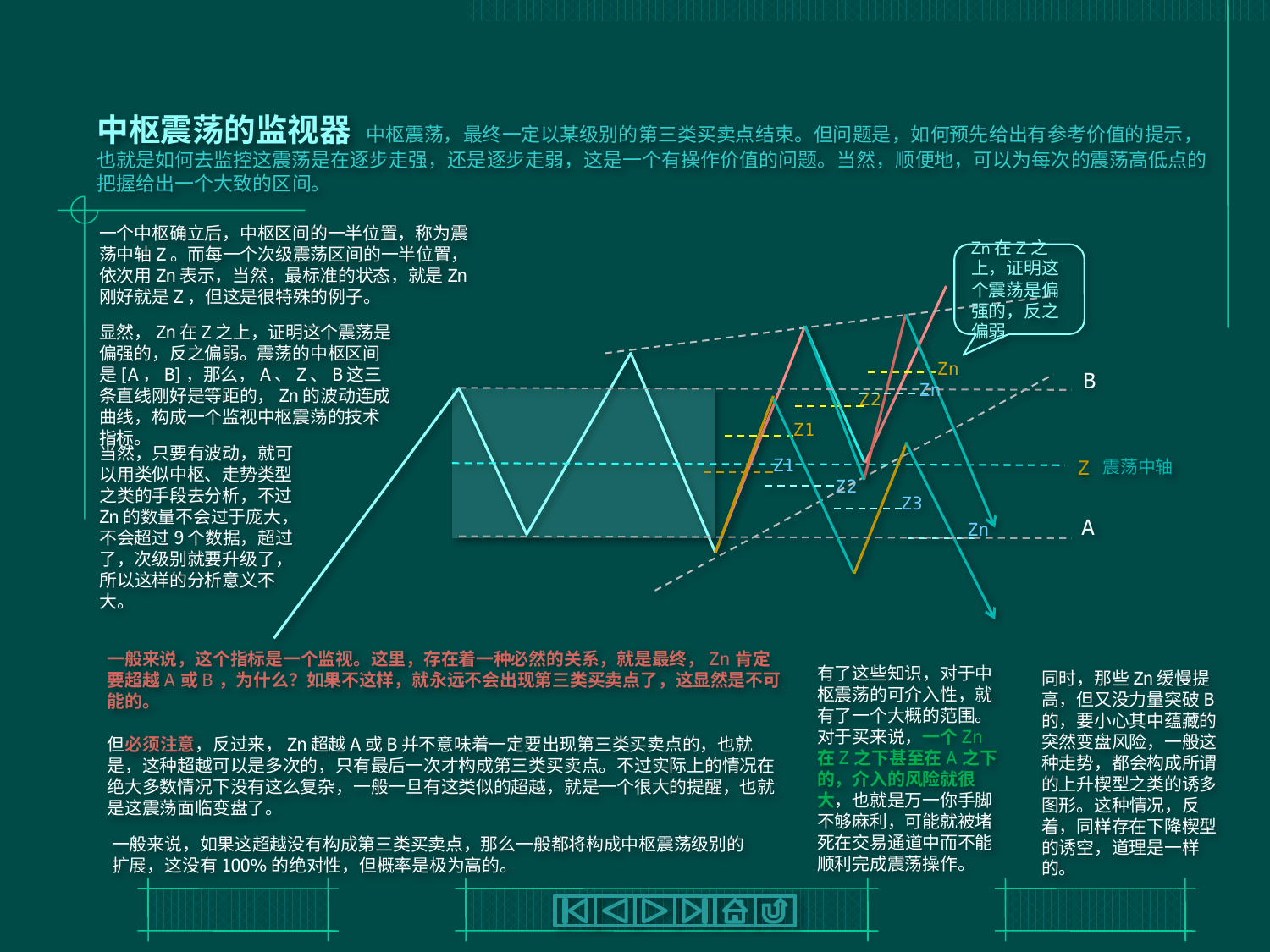

# 中枢震荡的监视器  中枢震荡，最终一定以某级别的第三类买卖点结束。但问题是，如何预先给出有参考价值的提示，也就是如何去监控这震荡是在逐步走强，还是逐步走弱，这是一个有操作价值的问题。当然，顺便地，可以为每次的震荡高低点的把握给出一个大致的区间。
一个中枢确立后，中枢区间的一半位置，称为震荡中轴Z。而每一个次级震荡区间的一半位置，依次用Zn表示，当然，最标准的状态，就是Zn刚好就是Z，但这是很特殊的例子。
Zn在Z之上，证明这个震荡是偏强的，反之偏弱
显然，Zn在Z之上，证明这个震荡是偏强的，反之偏弱。震荡的中枢区间是[A，B]，那么，A、Z、B这三条直线刚好是等距的，Zn的波动连成曲线，构成一个监视中枢震荡的技术指标。
Zn

B
Zn
Z2

Z1
当然，只要有波动，就可以用类似中枢、走势类型之类的手段去分析，不过Zn的数量不会过于庞大，不会超过9个数据，超过了，次级别就要升级了，所以这样的分析意义不大。
Z1
震荡中轴
Z
Z2
Z3
A
Zn
一般来说，这个指标是一个监视。这里，存在着一种必然的关系，就是最终，Zn肯定要超越A或B，为什么？如果不这样，就永远不会出现第三类买卖点了，这显然是不可能的。
有了这些知识，对于中枢震荡的可介入性，就有了一个大概的范围。对于买来说，一个Zn在Z之下甚至在A之下的，介入的风险就很大，也就是万一你手脚不够麻利，可能就被堵死在交易通道中而不能顺利完成震荡操作。
同时，那些Zn缓慢提高，但又没力量突破B的，要小心其中蕴藏的突然变盘风险，一般这种走势，都会构成所谓的上升楔型之类的诱多图形。这种情况，反着，同样存在下降楔型的诱空，道理是一样的。
但必须注意，反过来，Zn超越A或B并不意味着一定要出现第三类买卖点的，也就是，这种超越可以是多次的，只有最后一次才构成第三类买卖点。不过实际上的情况在绝大多数情况下没有这么复杂，一般一旦有这类似的超越，就是一个很大的提醒，也就是这震荡面临变盘了。
一般来说，如果这超越没有构成第三类买卖点，那么一般都将构成中枢震荡级别的扩展，这没有100%的绝对性，但概率是极为高的。